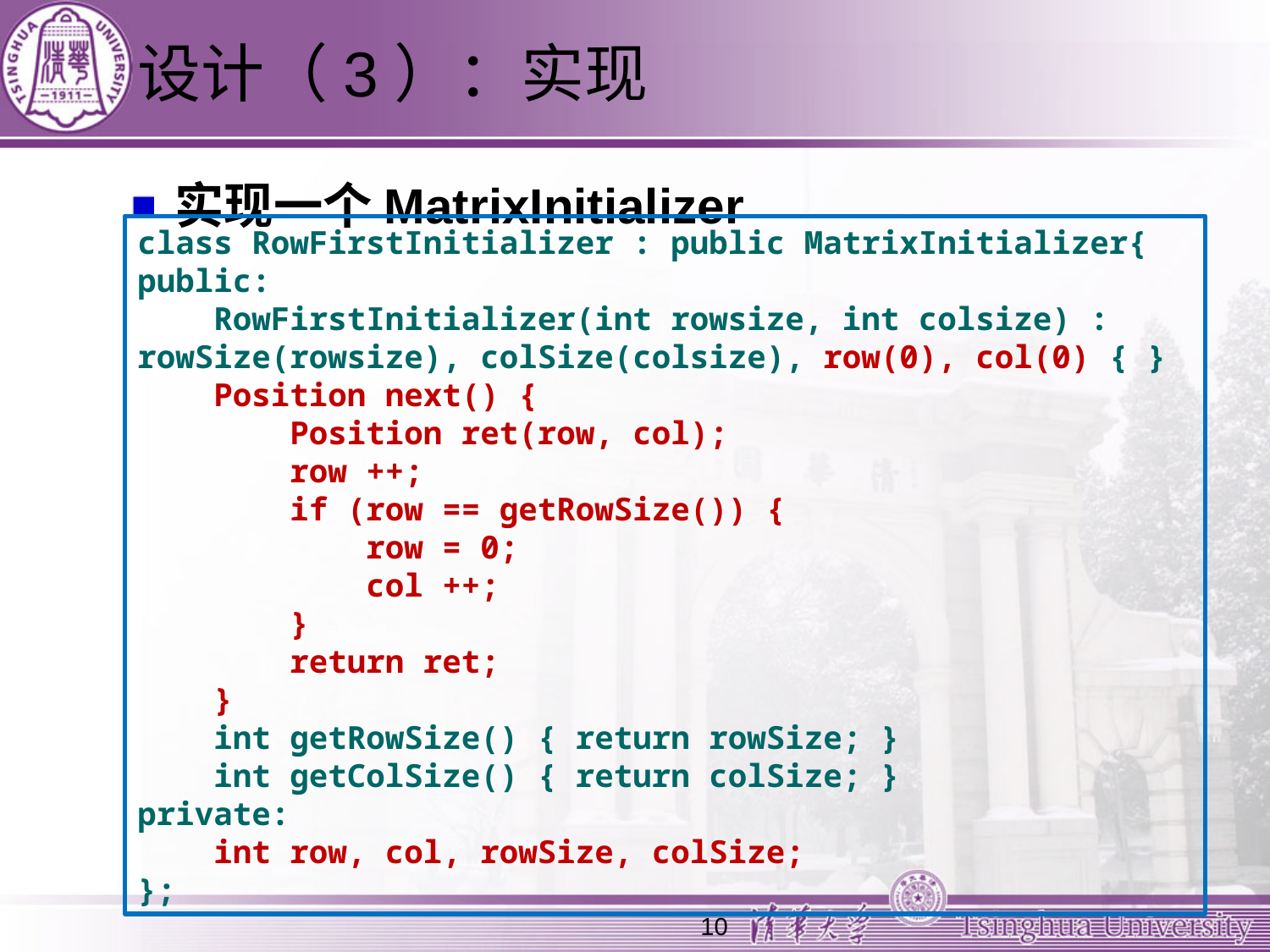

# 设计（3）：实现
实现一个MatrixInitializer
class RowFirstInitializer : public MatrixInitializer{
public:
    RowFirstInitializer(int rowsize, int colsize) : rowSize(rowsize), colSize(colsize), row(0), col(0) { }
    Position next() {
        Position ret(row, col);
        row ++;
        if (row == getRowSize()) {
            row = 0;
            col ++;
        }
        return ret;
    }
    int getRowSize() { return rowSize; }
    int getColSize() { return colSize; }
private:
    int row, col, rowSize, colSize;
};
10